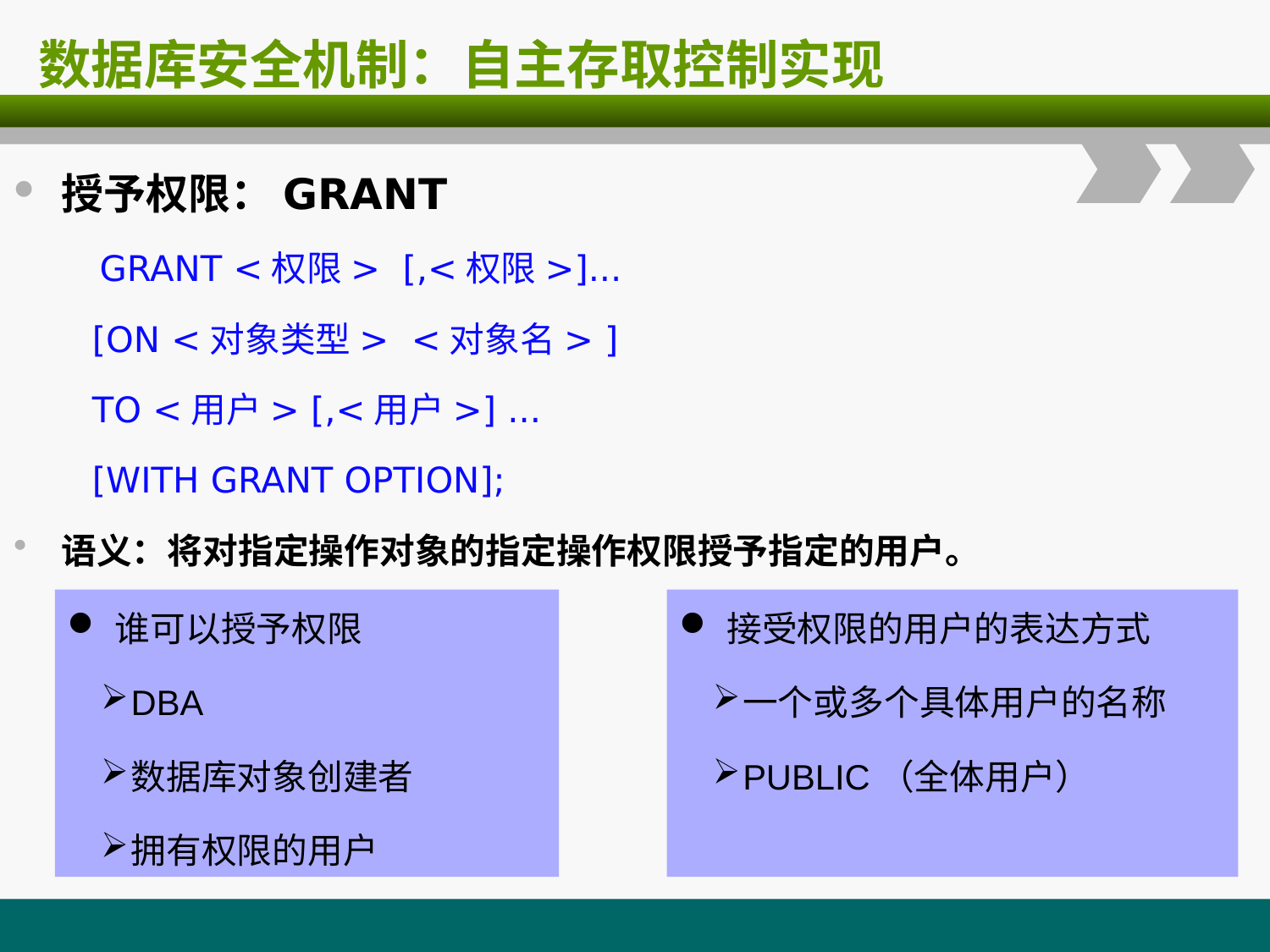

# 数据库安全机制：自主存取控制实现
授予权限：GRANT
  GRANT <权限>  [,<权限>]...
       [ON <对象类型>  <对象名> ]
       TO <用户> [,<用户>] ...
       [WITH GRANT OPTION];
语义：将对指定操作对象的指定操作权限授予指定的用户。
谁可以授予权限
DBA
数据库对象创建者
拥有权限的用户
接受权限的用户的表达方式
一个或多个具体用户的名称
PUBLIC（全体用户）